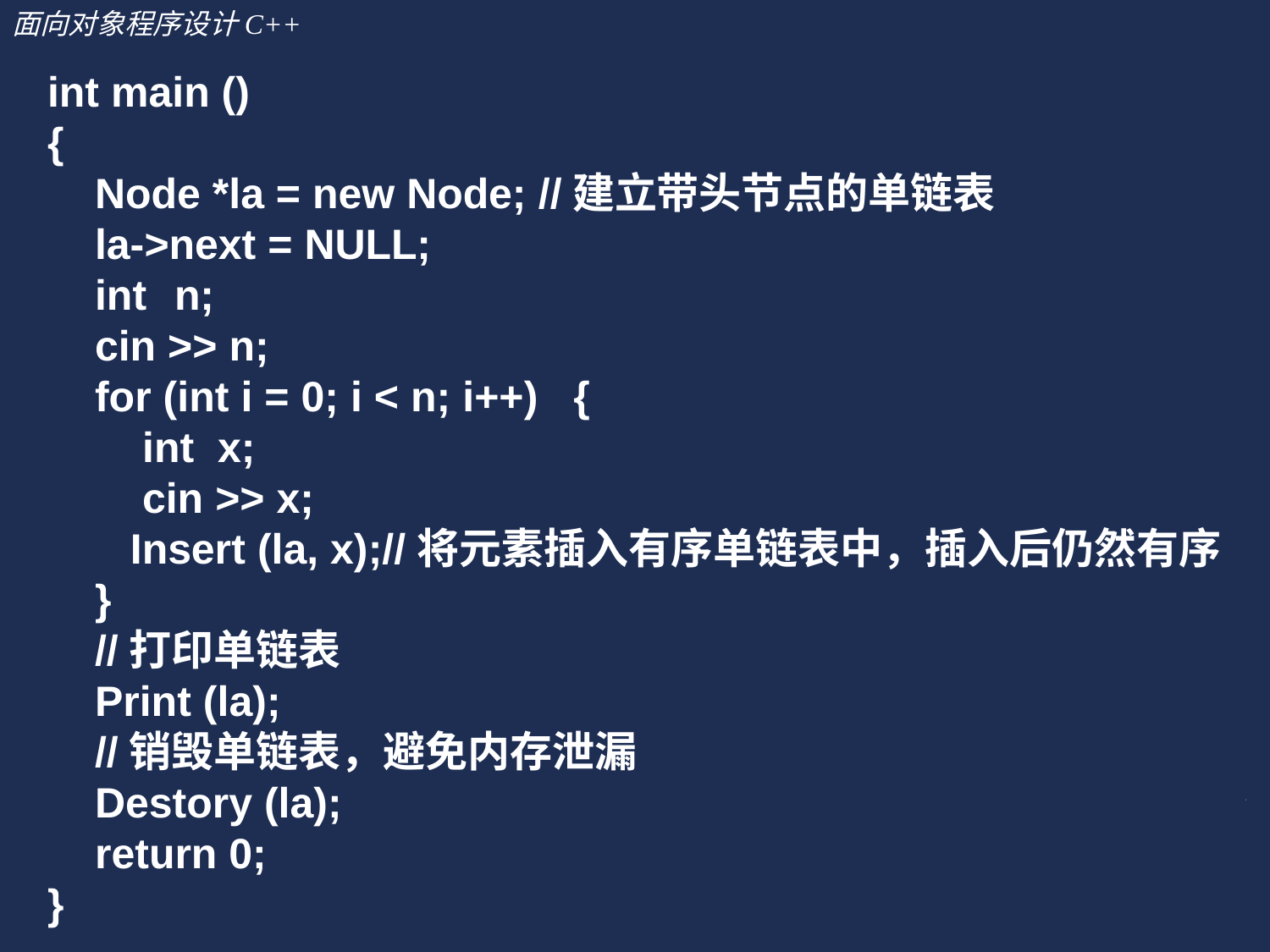

# 单链表构造、插入、显示、销毁
int main ()
{
    Node *la = new Node; //建立带头节点的单链表
    la->next = NULL;
    int	n;
    cin >> n;
    for (int i = 0; i < n; i++)   {
        int  x;
        cin >> x;
       Insert (la, x);//将元素插入有序单链表中，插入后仍然有序
    }
    //打印单链表
    Print (la);
    //销毁单链表，避免内存泄漏
    Destory (la);
    return 0;
}
24